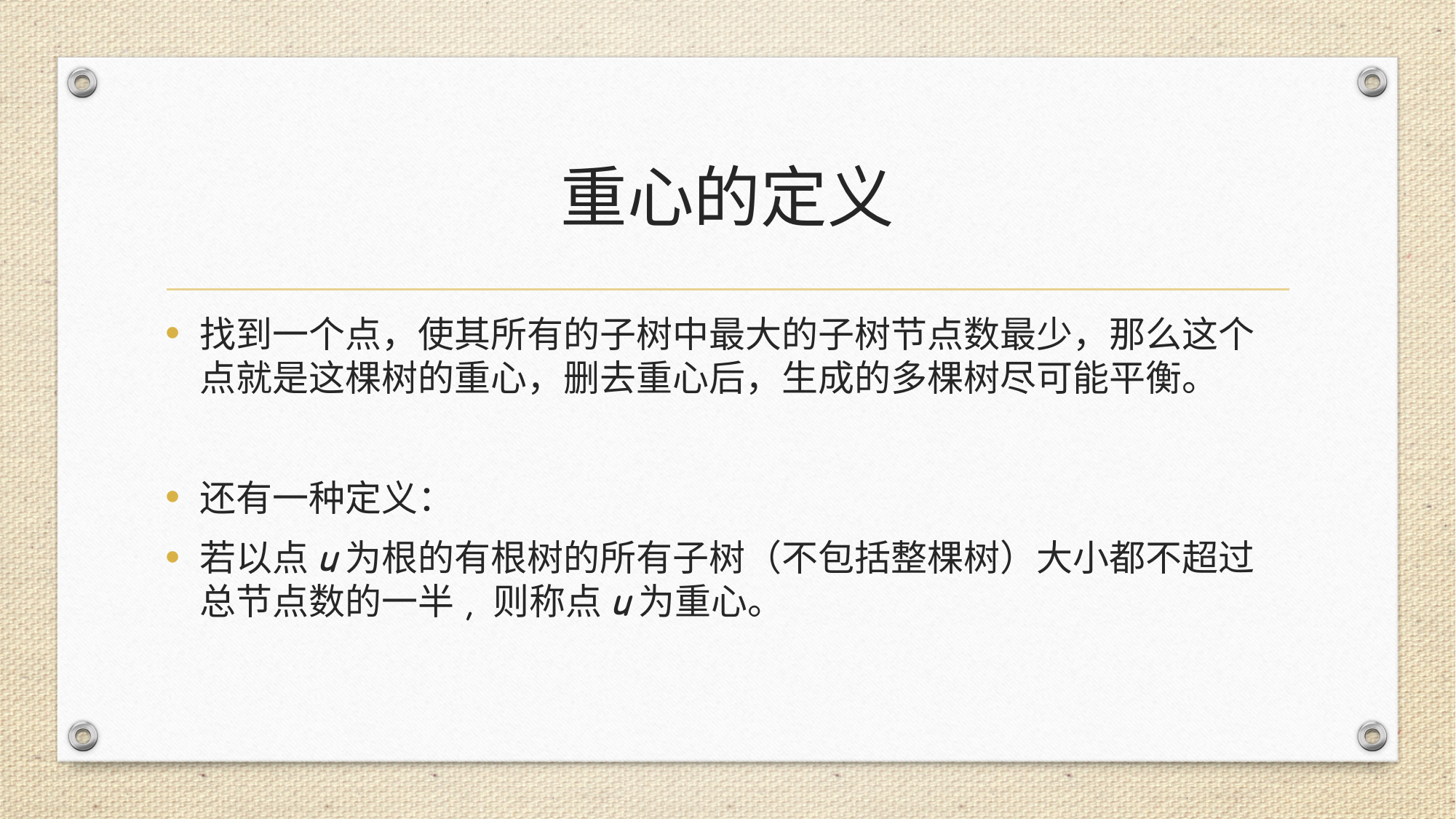

# 重心的定义
找到一个点，使其所有的子树中最大的子树节点数最少，那么这个点就是这棵树的重心，删去重心后，生成的多棵树尽可能平衡。

还有一种定义：
若以点u为根的有根树的所有子树（不包括整棵树）大小都不超过总节点数的一半, 则称点u为重心。